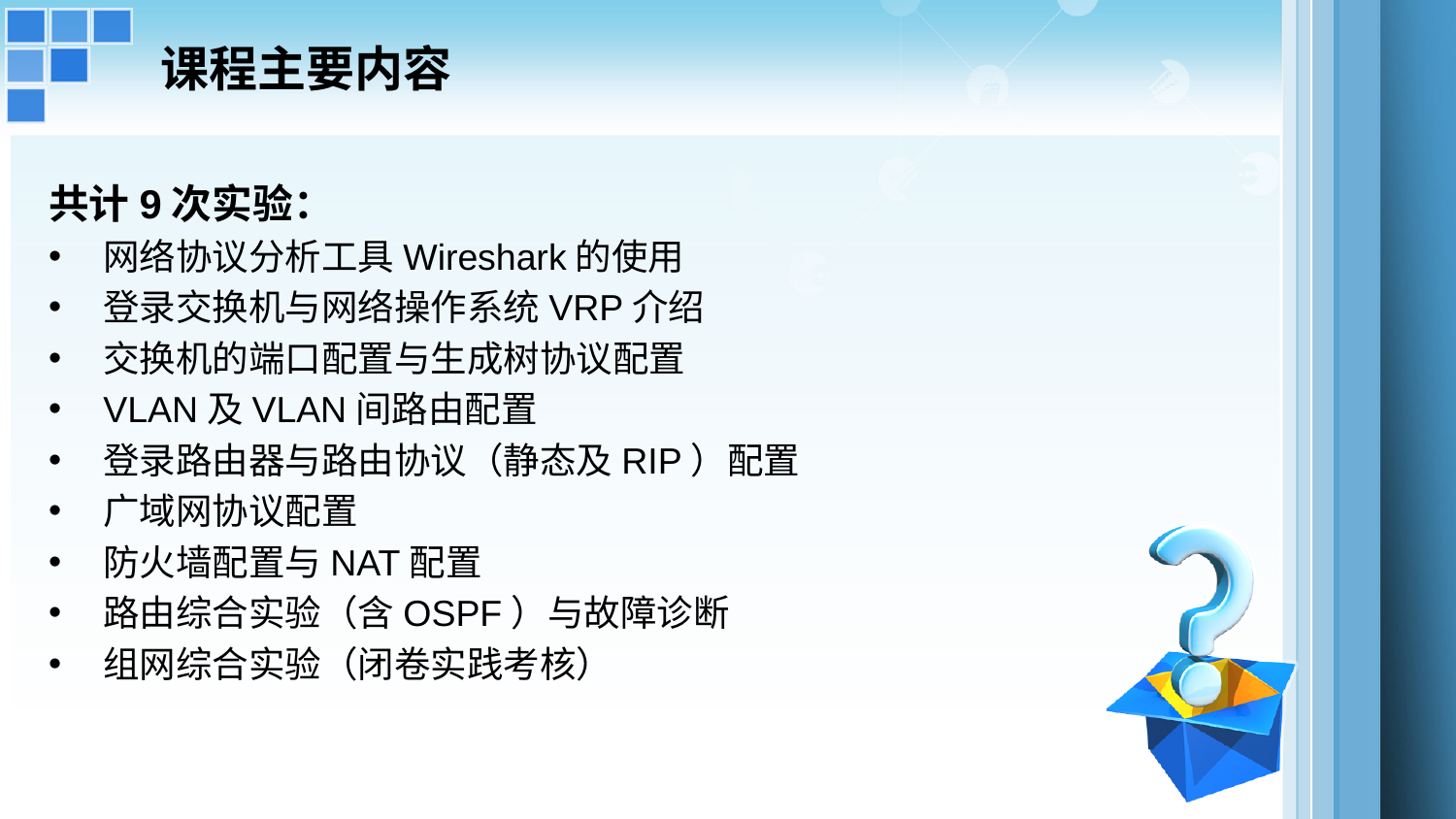

# 课程主要内容
共计9次实验：
网络协议分析工具Wireshark的使用
登录交换机与网络操作系统VRP介绍
交换机的端口配置与生成树协议配置
VLAN及VLAN间路由配置
登录路由器与路由协议（静态及RIP）配置
广域网协议配置
防火墙配置与NAT配置
路由综合实验（含OSPF）与故障诊断
组网综合实验（闭卷实践考核）